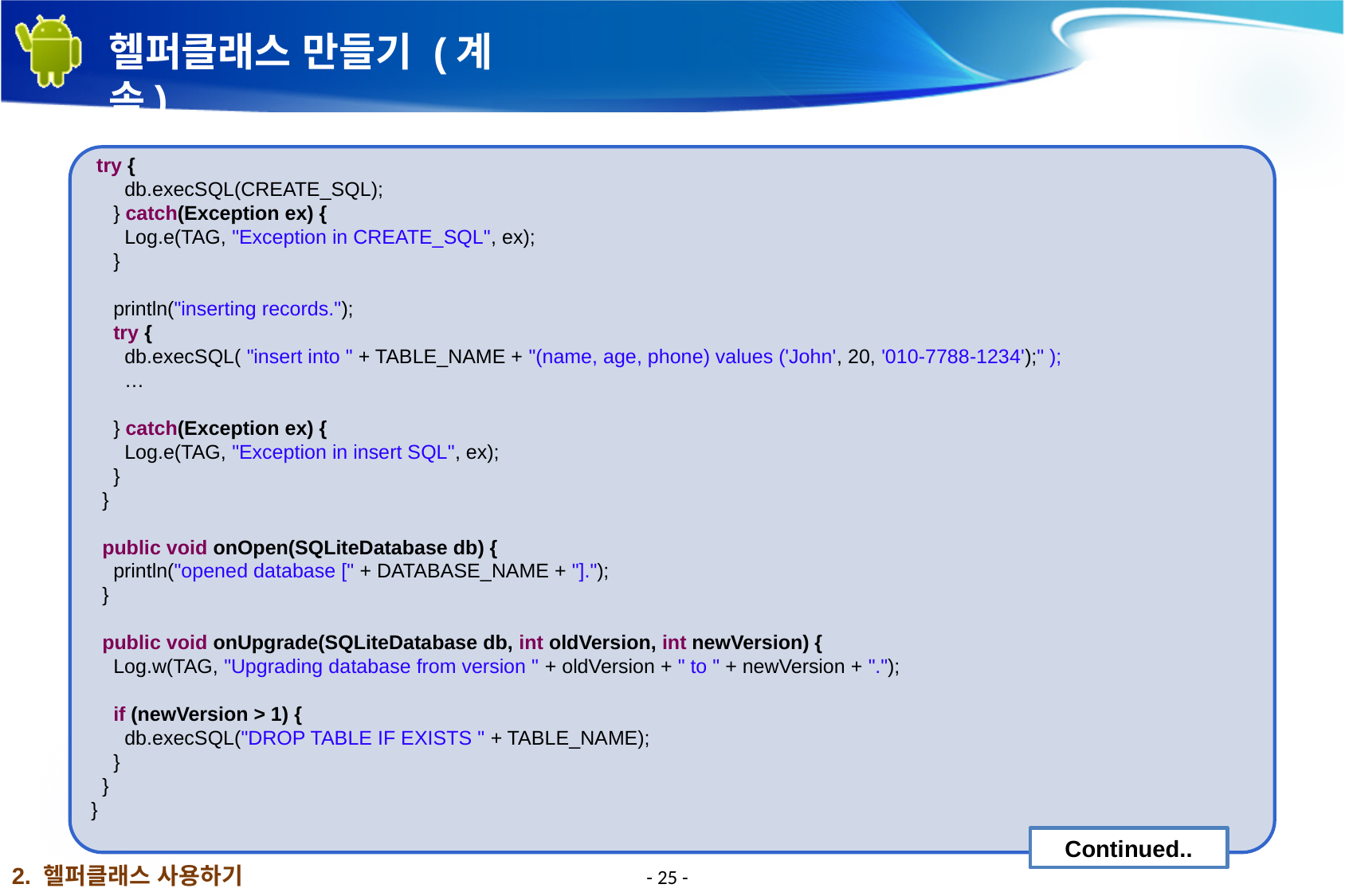

# 헬퍼클래스 만들기 (계속)

 try {
      db.execSQL(CREATE_SQL);
    } catch(Exception ex) {
      Log.e(TAG, "Exception in CREATE_SQL", ex);
    }

    println("inserting records.");
    try {
      db.execSQL( "insert into " + TABLE_NAME + "(name, age, phone) values ('John', 20, '010-7788-1234');" );
      …

    } catch(Exception ex) {
      Log.e(TAG, "Exception in insert SQL", ex);
    }
  }

  public void onOpen(SQLiteDatabase db) {
    println("opened database [" + DATABASE_NAME + "].");
  }

  public void onUpgrade(SQLiteDatabase db, int oldVersion, int newVersion) {
    Log.w(TAG, "Upgrading database from version " + oldVersion + " to " + newVersion + ".");

    if (newVersion > 1) {
      db.execSQL("DROP TABLE IF EXISTS " + TABLE_NAME);
    }
  }
}
Continued..
2. 헬퍼클래스 사용하기